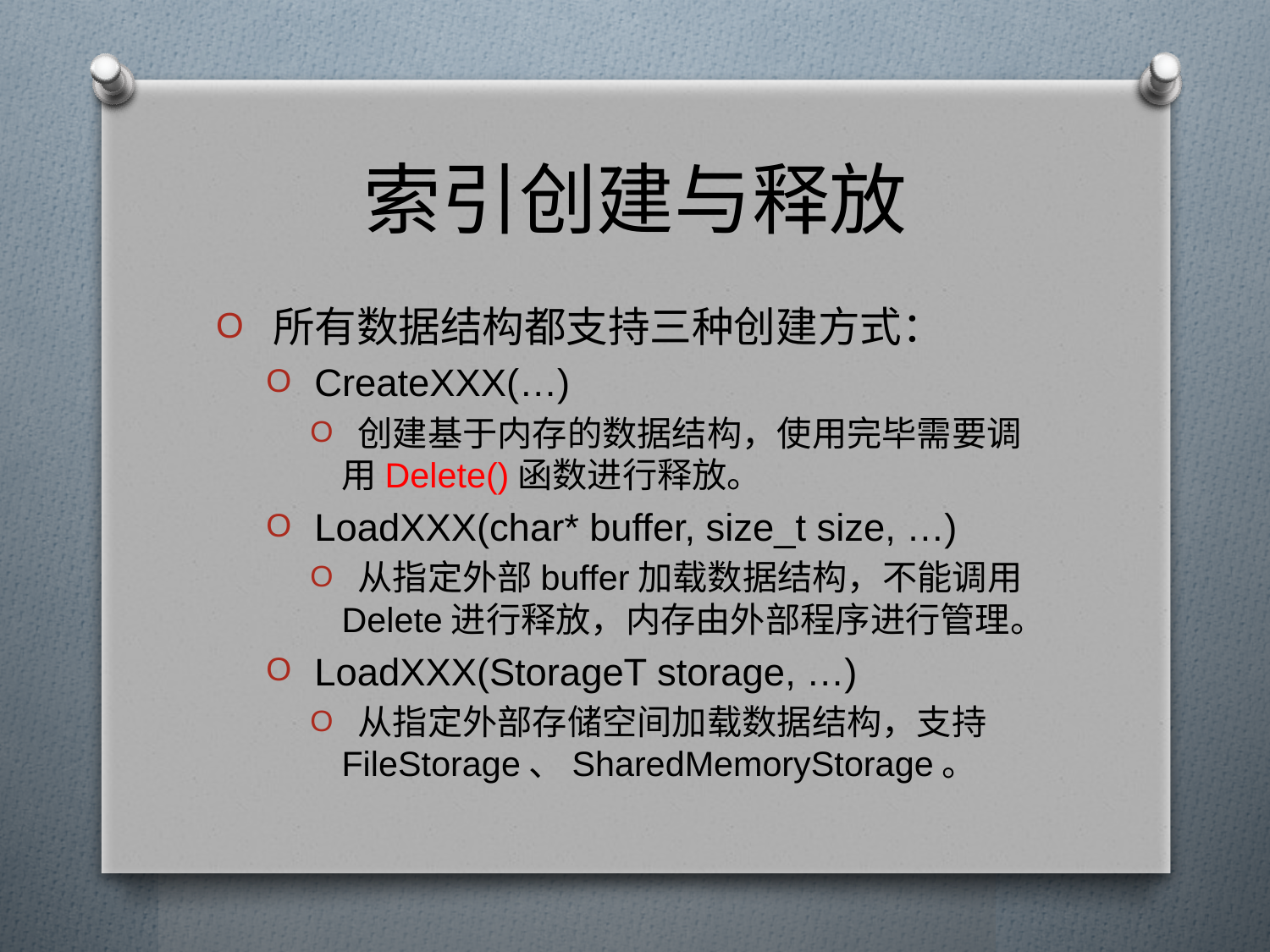

# 索引创建与释放
 所有数据结构都支持三种创建方式：
 CreateXXX(…)
 创建基于内存的数据结构，使用完毕需要调用Delete()函数进行释放。
 LoadXXX(char* buffer, size_t size, …)
 从指定外部buffer加载数据结构，不能调用Delete进行释放，内存由外部程序进行管理。
 LoadXXX(StorageT storage, …)
 从指定外部存储空间加载数据结构，支持FileStorage、SharedMemoryStorage。